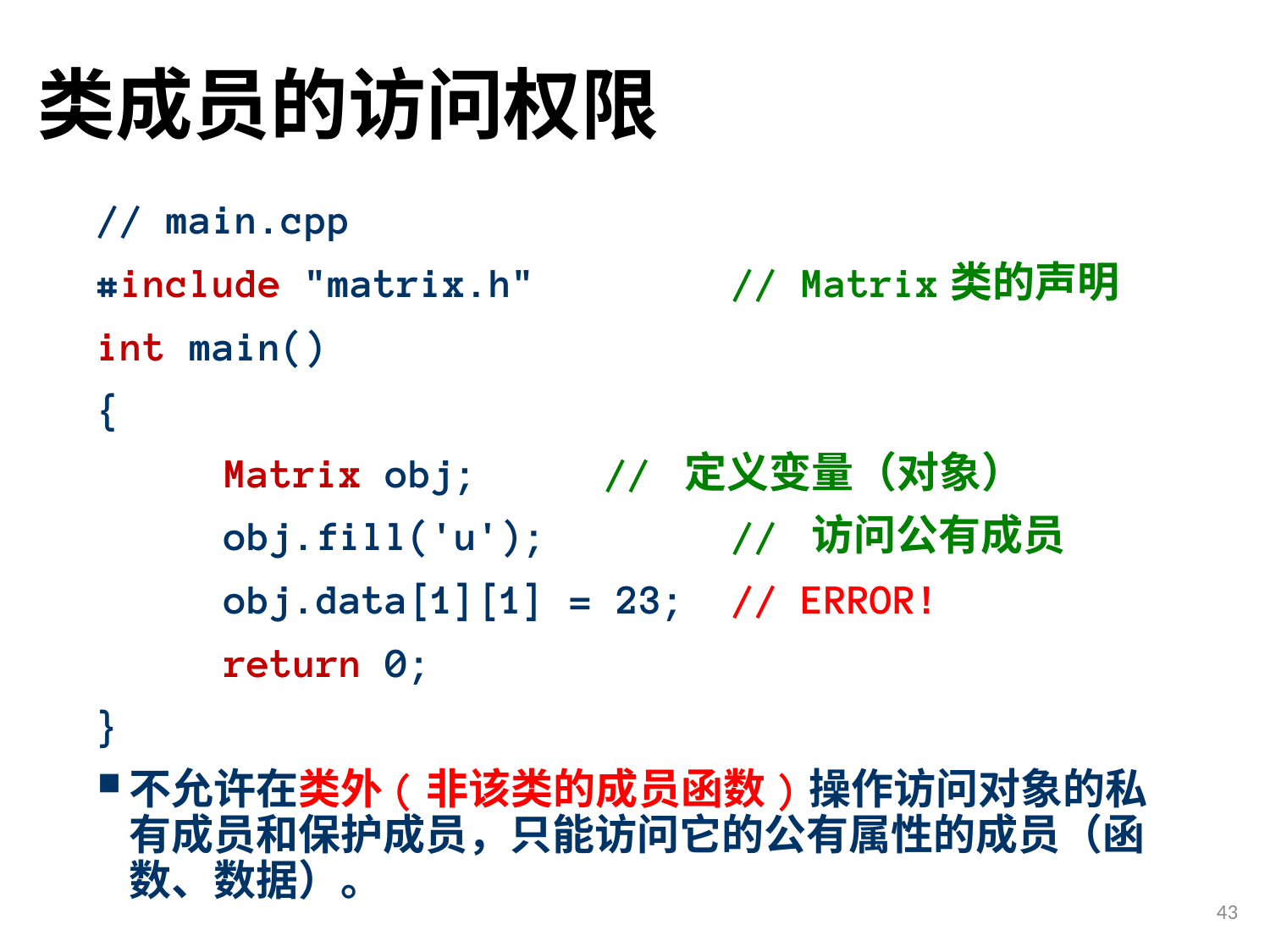

# 类成员的访问权限
// main.cpp
#include "matrix.h"		// Matrix类的声明
int main()
{
	Matrix obj;		// 定义变量（对象）
	obj.fill('u');   	// 访问公有成员
	obj.data[1][1] = 23; 	// ERROR!
	return 0;
}
不允许在类外(非该类的成员函数)操作访问对象的私有成员和保护成员，只能访问它的公有属性的成员（函数、数据）。
43